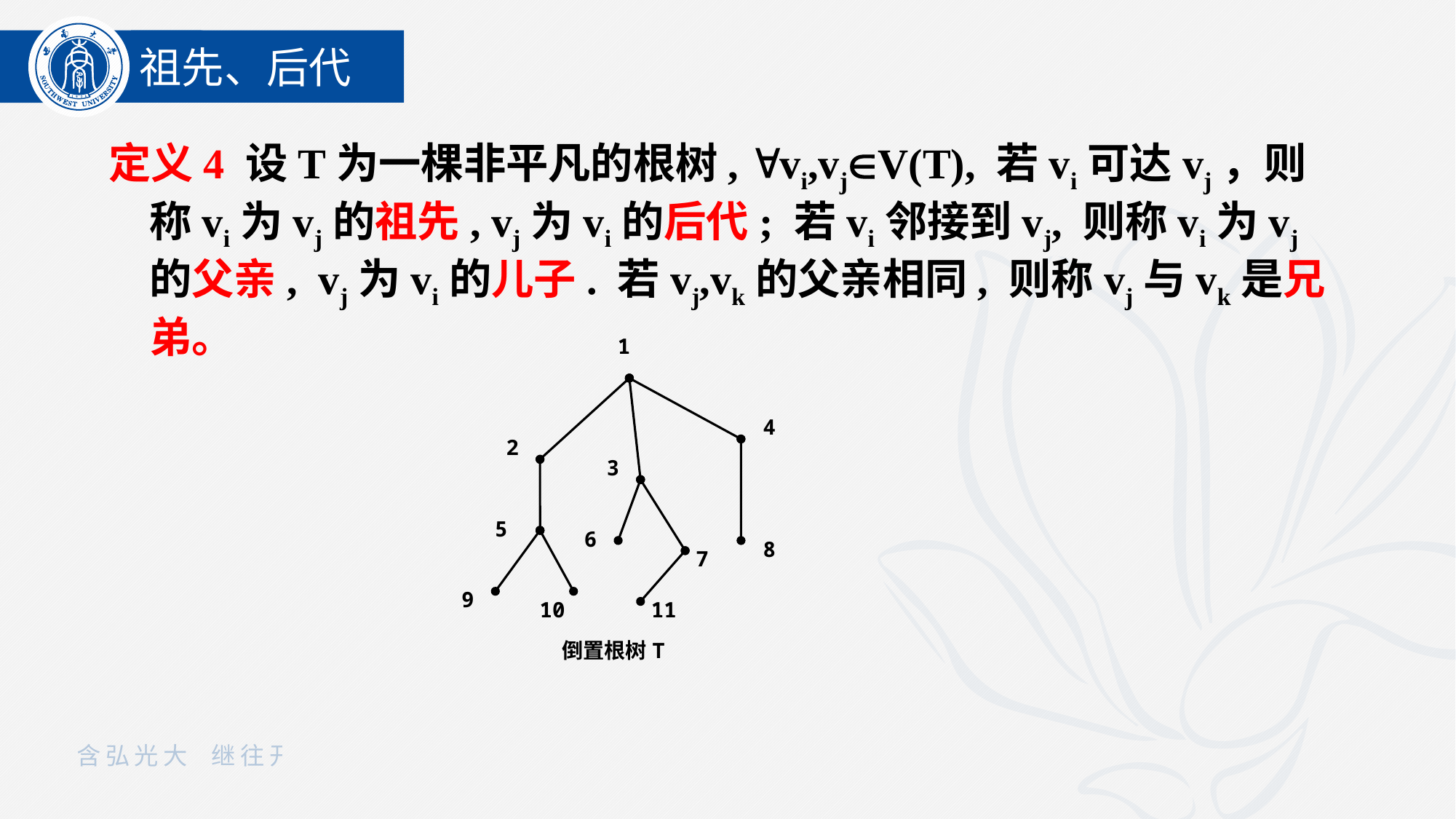

祖先、后代
定义4 设T为一棵非平凡的根树, ∀vi,vj∈V(T), 若vi可达vj，则称vi为vj的祖先, vj为vi的后代; 若vi邻接到vj, 则称vi为vj的父亲,  vj为vi的儿子. 若vj,vk的父亲相同, 则称vj与vk是兄弟。
1

4
2

3

5
6

8
7

9
10
11
倒置根树T